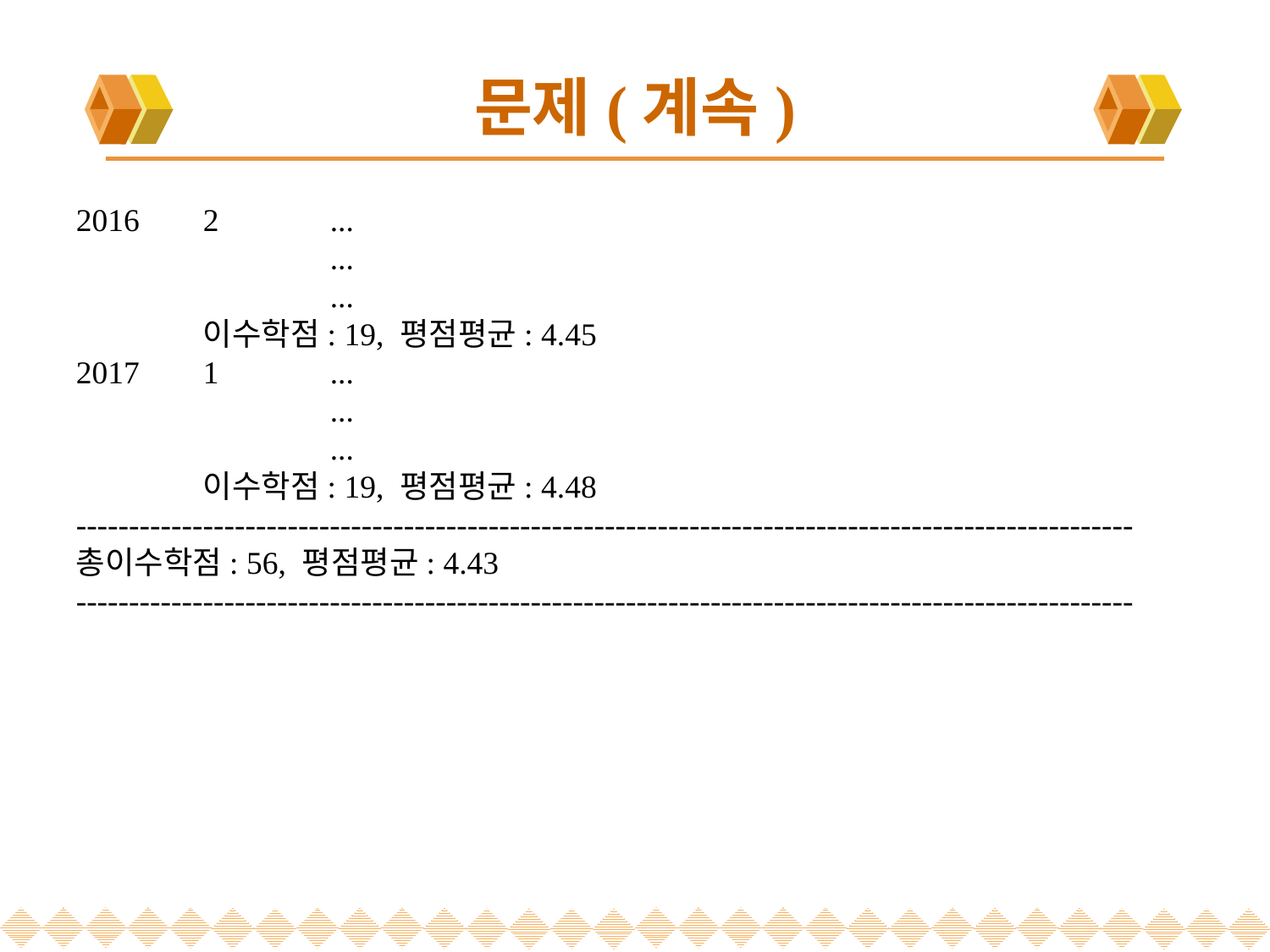

# 문제(계속)
2016	2	...
		...
		...
	이수학점: 19, 평점평균: 4.45
2017	1	...
		...
		...
	이수학점: 19, 평점평균: 4.48
----------------------------------------------------------------------------------------------------
총이수학점: 56, 평점평균: 4.43
----------------------------------------------------------------------------------------------------